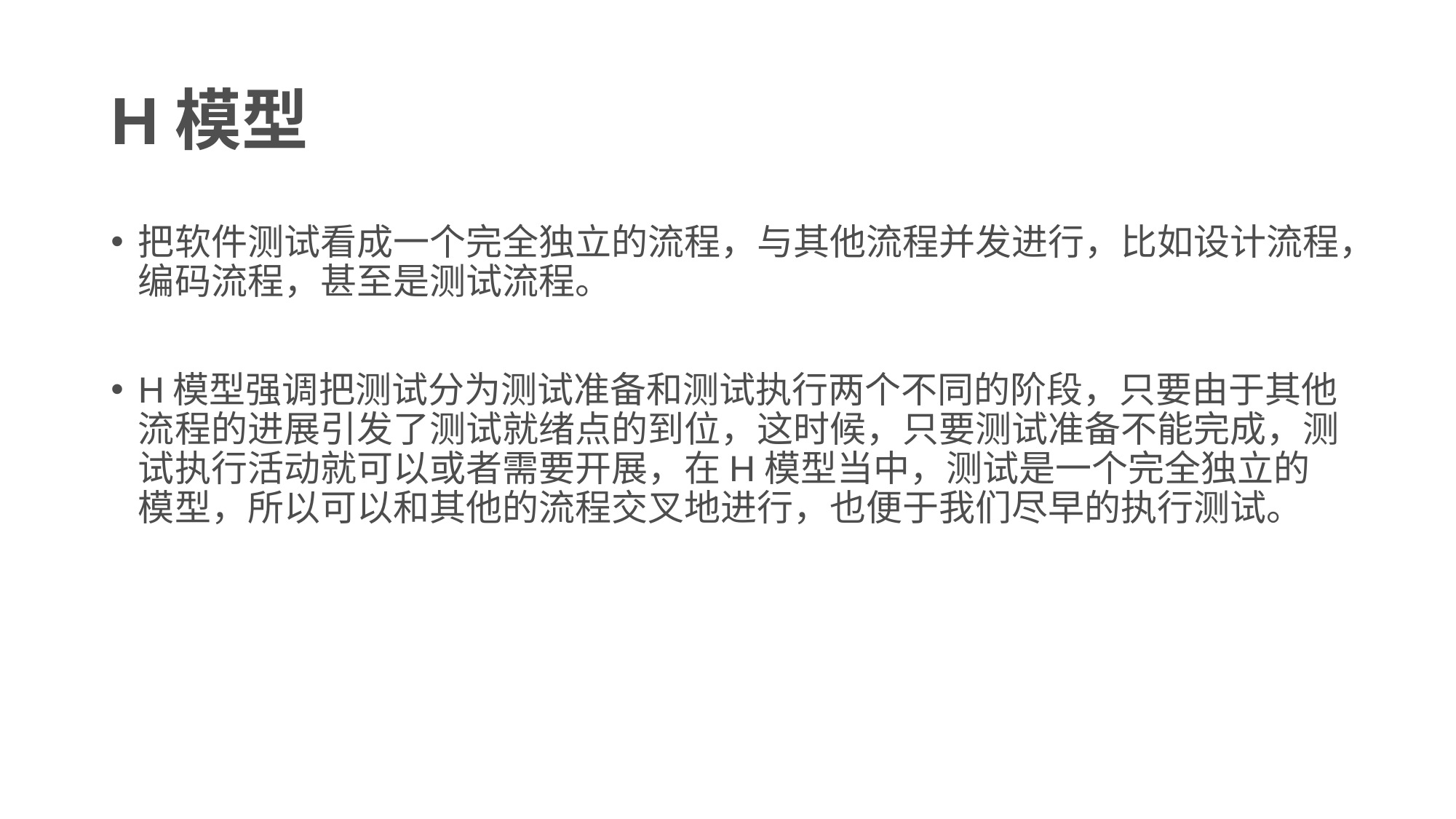

# H模型
把软件测试看成一个完全独立的流程，与其他流程并发进行，比如设计流程，编码流程，甚至是测试流程。

H模型强调把测试分为测试准备和测试执行两个不同的阶段，只要由于其他流程的进展引发了测试就绪点的到位，这时候，只要测试准备不能完成，测试执行活动就可以或者需要开展，在H模型当中，测试是一个完全独立的模型，所以可以和其他的流程交叉地进行，也便于我们尽早的执行测试。